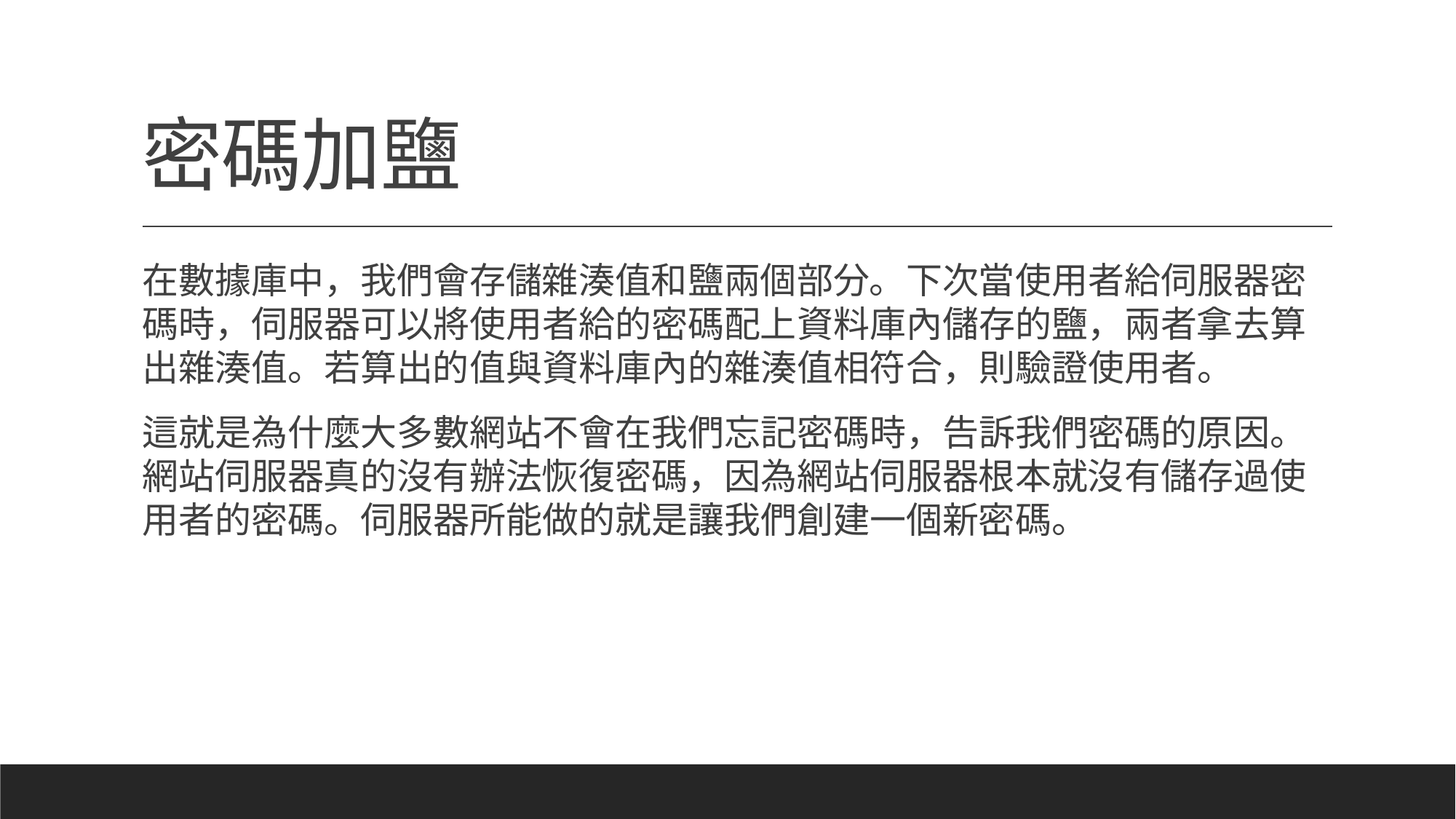

# 密碼加鹽
在數據庫中，我們會存儲雜湊值和鹽兩個部分。下次當使用者給伺服器密碼時，伺服器可以將使用者給的密碼配上資料庫內儲存的鹽，兩者拿去算出雜湊值。若算出的值與資料庫內的雜湊值相符合，則驗證使用者。
這就是為什麼大多數網站不會在我們忘記密碼時，告訴我們密碼的原因。網站伺服器真的沒有辦法恢復密碼，因為網站伺服器根本就沒有儲存過使用者的密碼。伺服器所能做的就是讓我們創建一個新密碼。